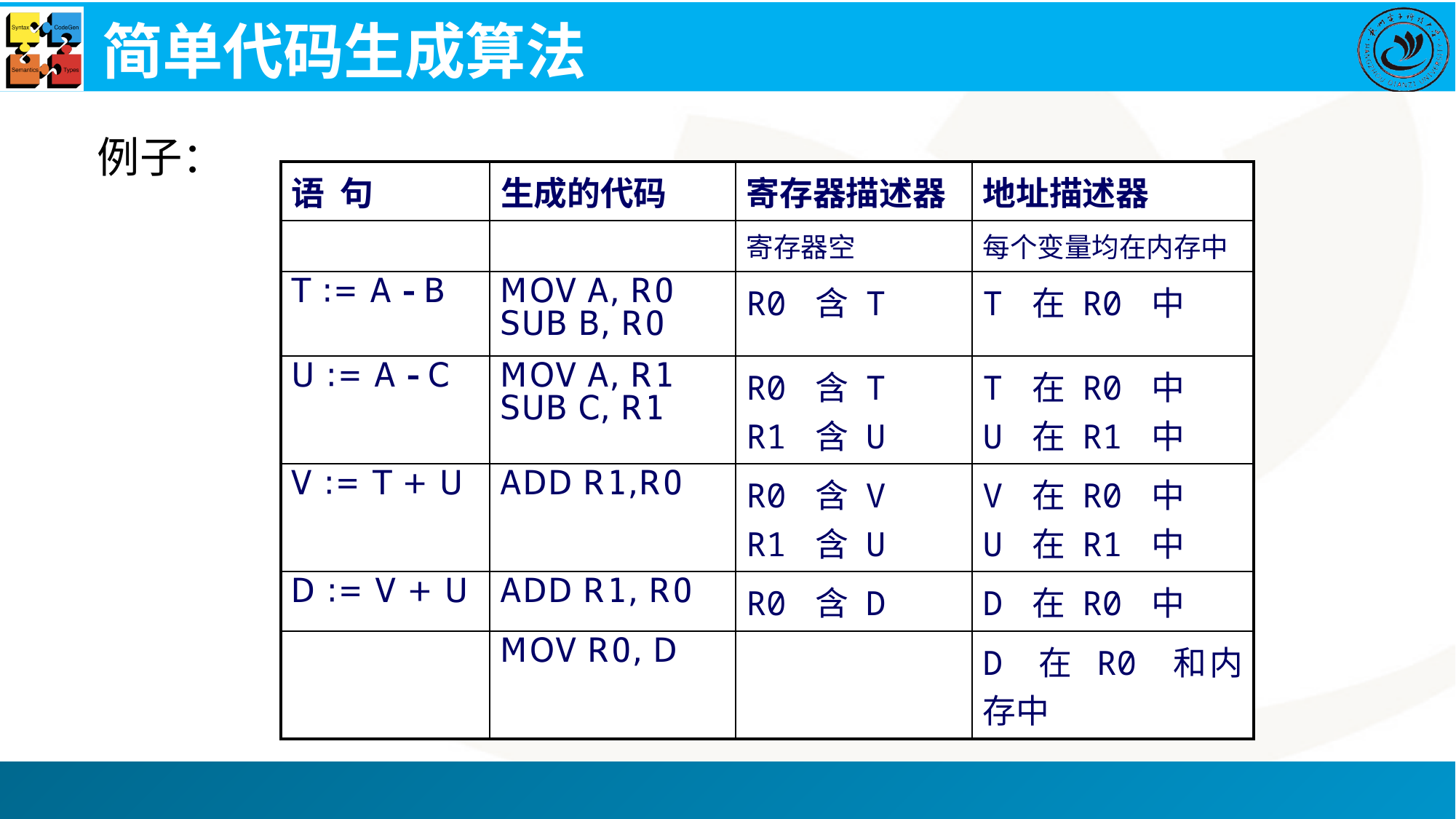

# 简单代码生成算法
例子：
| 语 句 | 生成的代码 | 寄存器描述器 | 地址描述器 |
| --- | --- | --- | --- |
|  |  | 寄存器空 | 每个变量均在内存中 |
| T := A − B | MOV A, R0 SUB B, R0 | R0 含 T | T 在 R0 中 |
| U := A − C | MOV A, R1 SUB C, R1 | R0 含 T R1 含 U | T 在 R0 中 U 在 R1 中 |
| V := T + U | ADD R1,R0 | R0 含 V R1 含 U | V 在 R0 中 U 在 R1 中 |
| D := V + U | ADD R1, R0 | R0 含 D | D 在 R0 中 |
|  | MOV R0, D |  | D 在 R0 和内存中 |
36